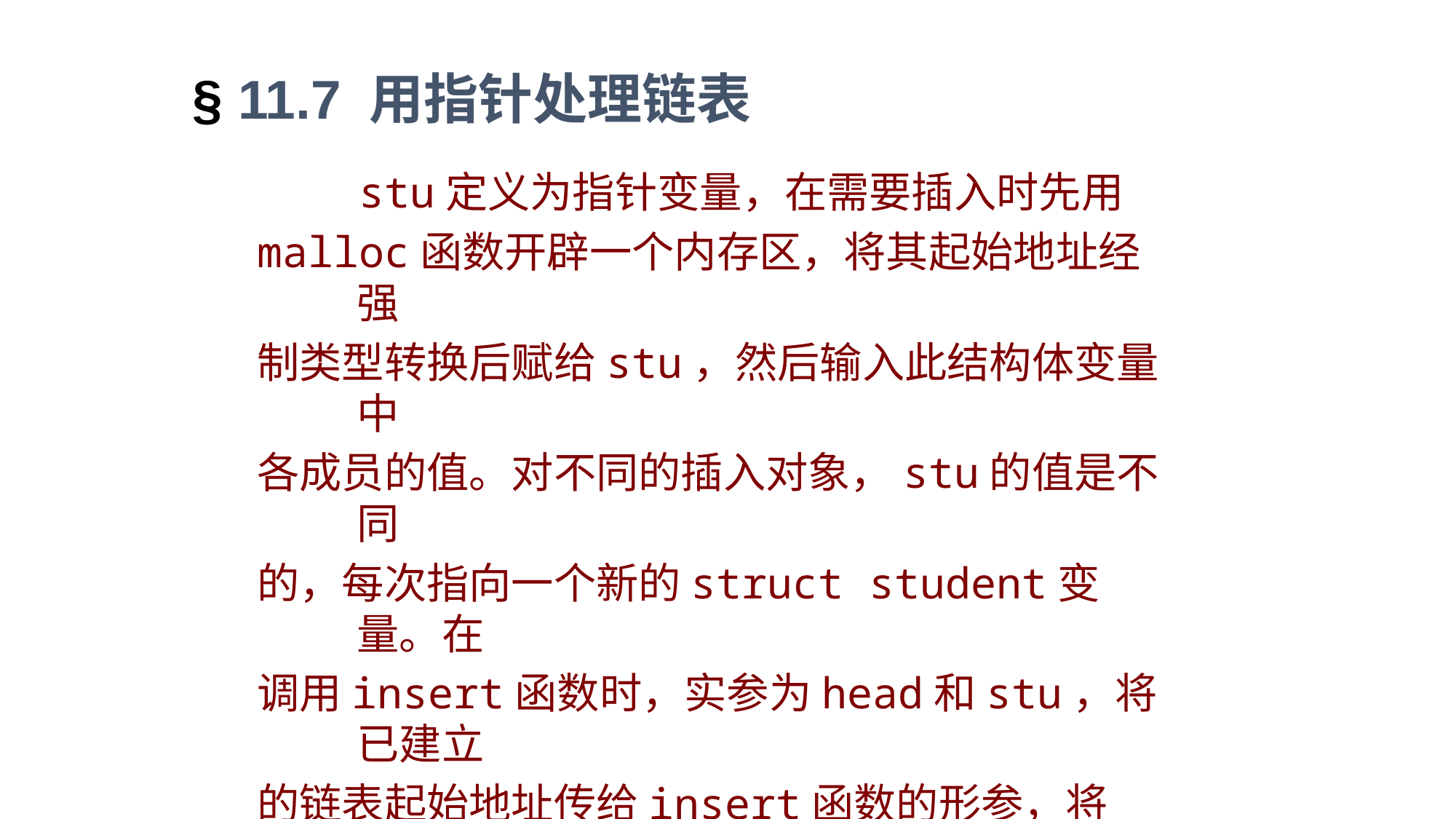

§ 11.7 用指针处理链表
    stu定义为指针变量，在需要插入时先用
malloc函数开辟一个内存区，将其起始地址经强
制类型转换后赋给stu，然后输入此结构体变量中
各成员的值。对不同的插入对象，stu的值是不同
的，每次指向一个新的struct student变量。在
调用insert函数时，实参为head和stu，将已建立
的链表起始地址传给insert函数的形参，将stu（
即新开辟的单元的地址）传给形参stud，返回的
函数值是经过插入之后的链表的头指针（地址）